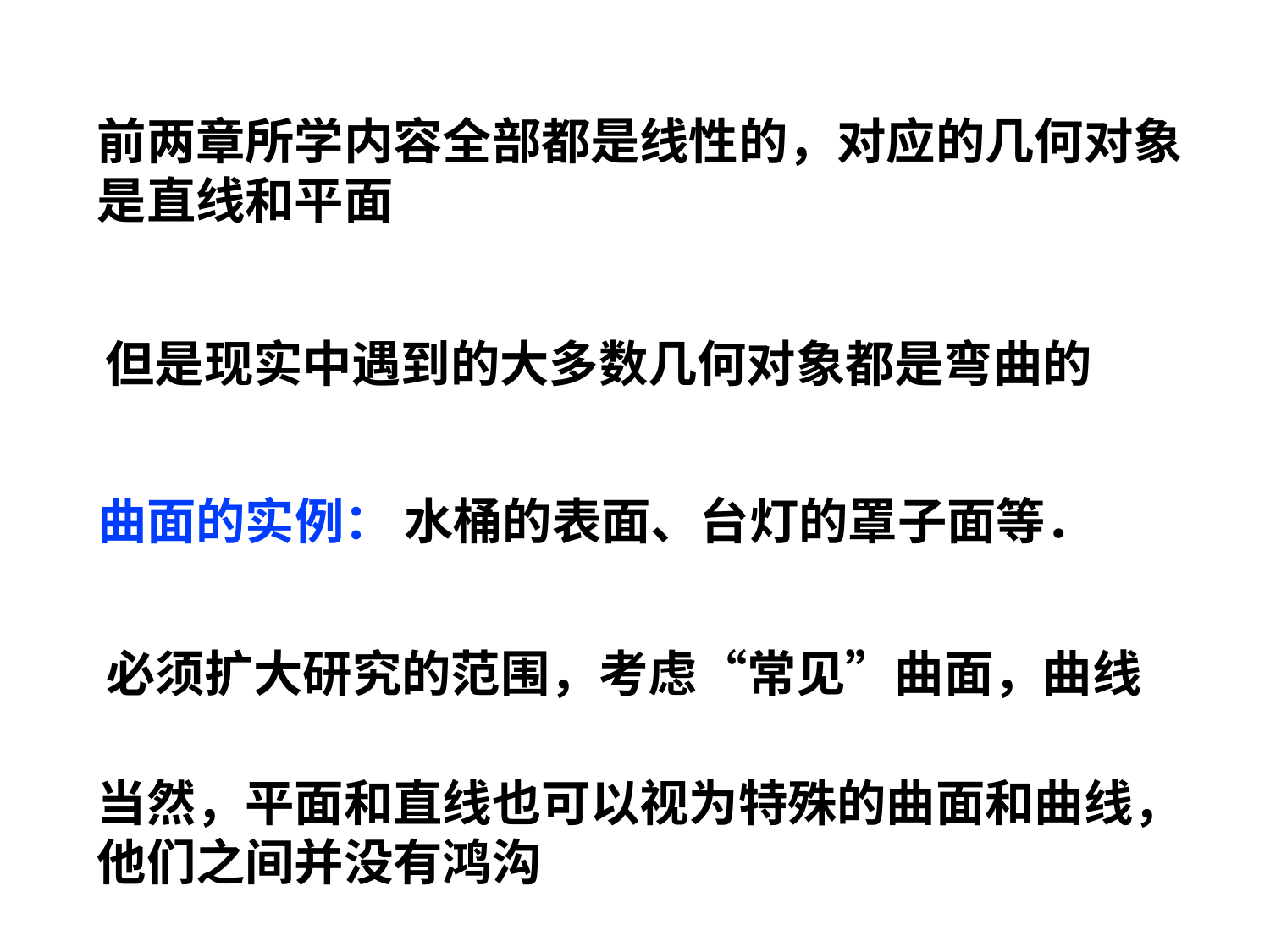

前两章所学内容全部都是线性的，对应的几何对象是直线和平面
但是现实中遇到的大多数几何对象都是弯曲的
曲面的实例：
水桶的表面、台灯的罩子面等．
必须扩大研究的范围，考虑“常见”曲面，曲线
当然，平面和直线也可以视为特殊的曲面和曲线，他们之间并没有鸿沟